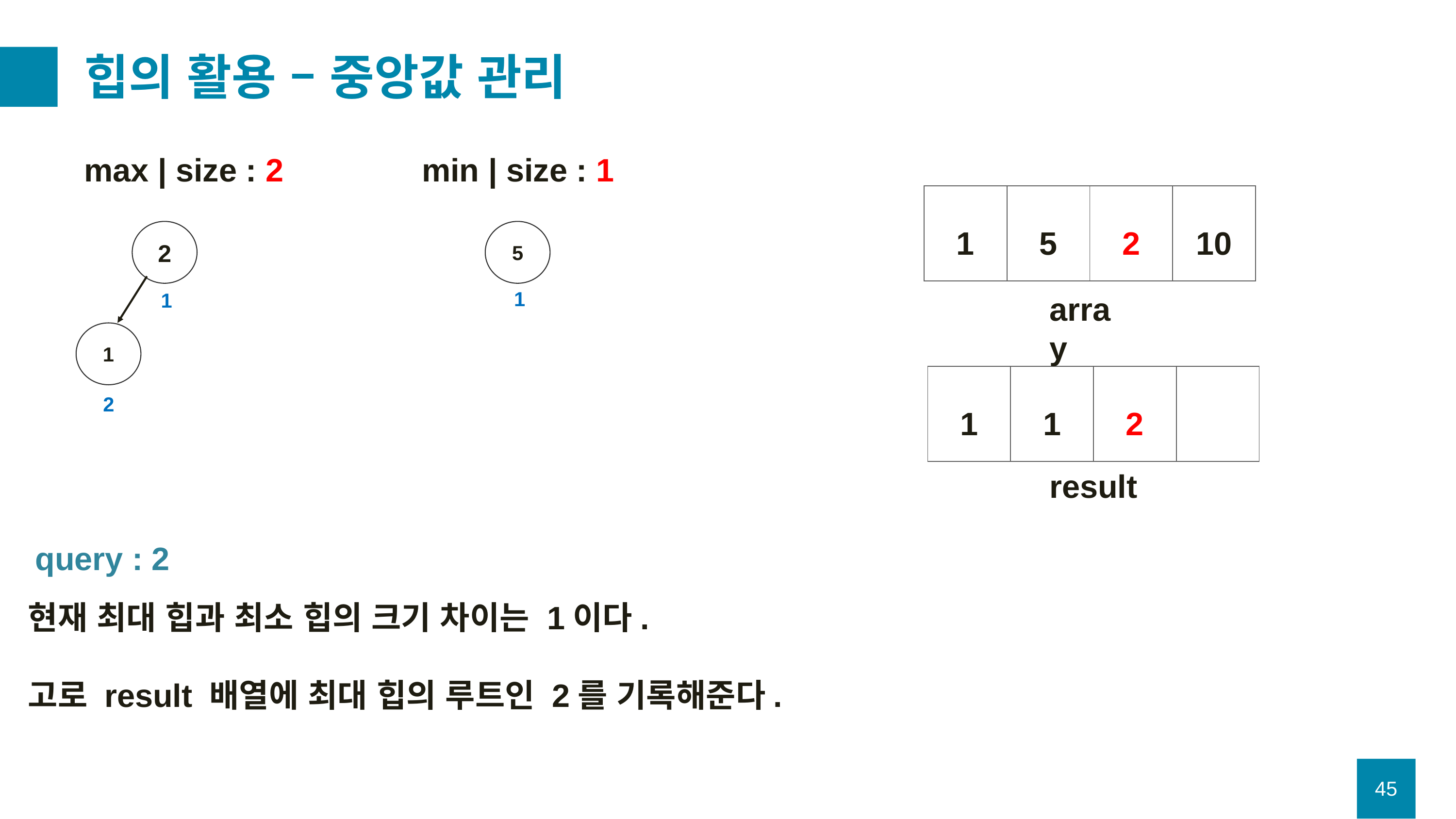

# 힙의 활용 – 중앙값 관리
min | size : 1
max | size : 2
| 1 | 5 | 2 | 10 |
| --- | --- | --- | --- |
2
5
1
1
array
1
| 1 | 1 | 2 |  |
| --- | --- | --- | --- |
2
result
query : 2
현재 최대 힙과 최소 힙의 크기 차이는 1이다.

고로 result 배열에 최대 힙의 루트인 2를 기록해준다.
45